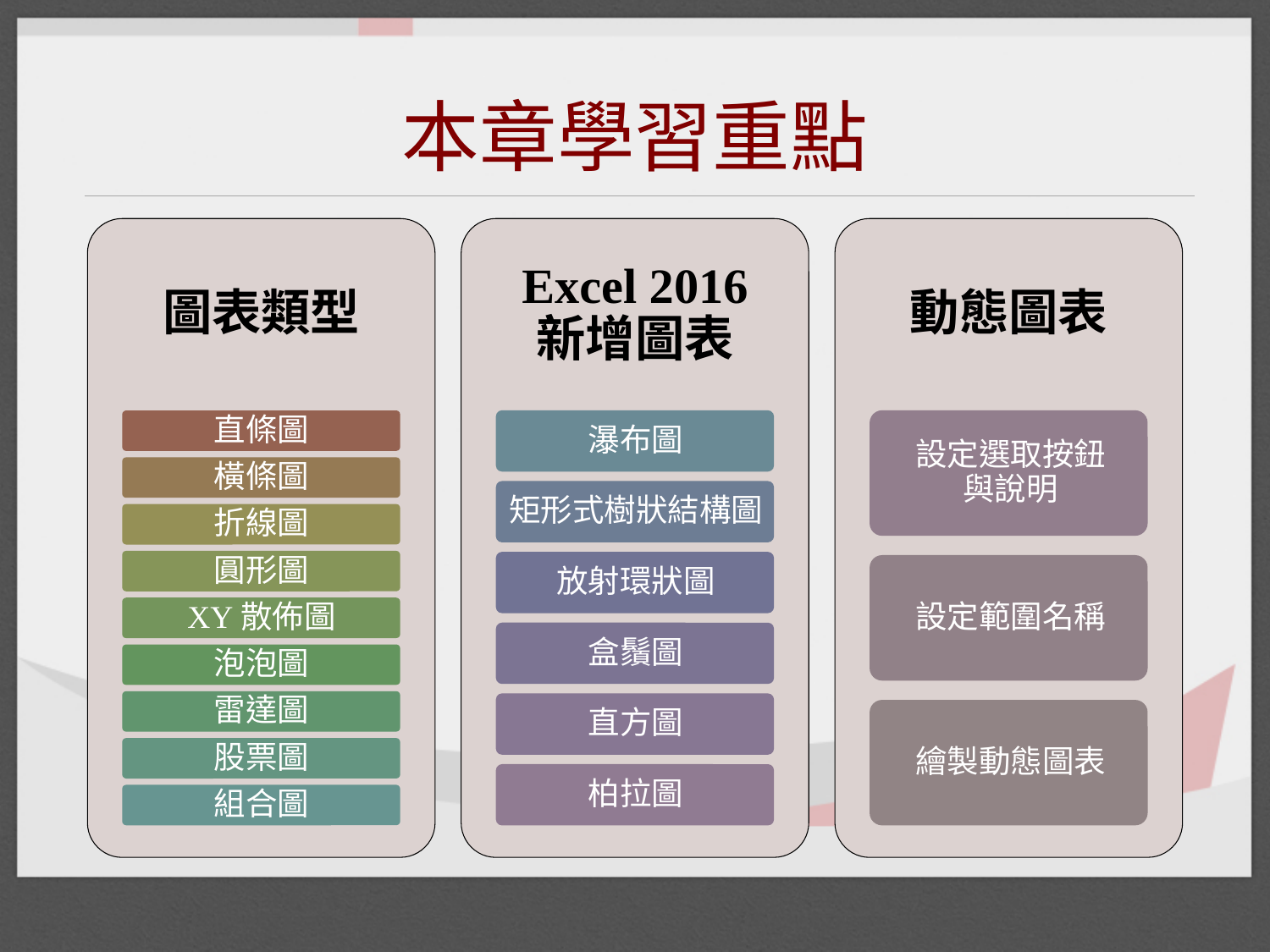

# 本章學習重點
圖表類型
直條圖
橫條圖
折線圖
圓形圖
XY散佈圖
泡泡圖
雷達圖
股票圖
組合圖
Excel 2016
新增圖表
瀑布圖
矩形式樹狀結構圖
放射環狀圖
盒鬚圖
直方圖
柏拉圖
動態圖表
設定選取按鈕
與說明
設定範圍名稱
繪製動態圖表